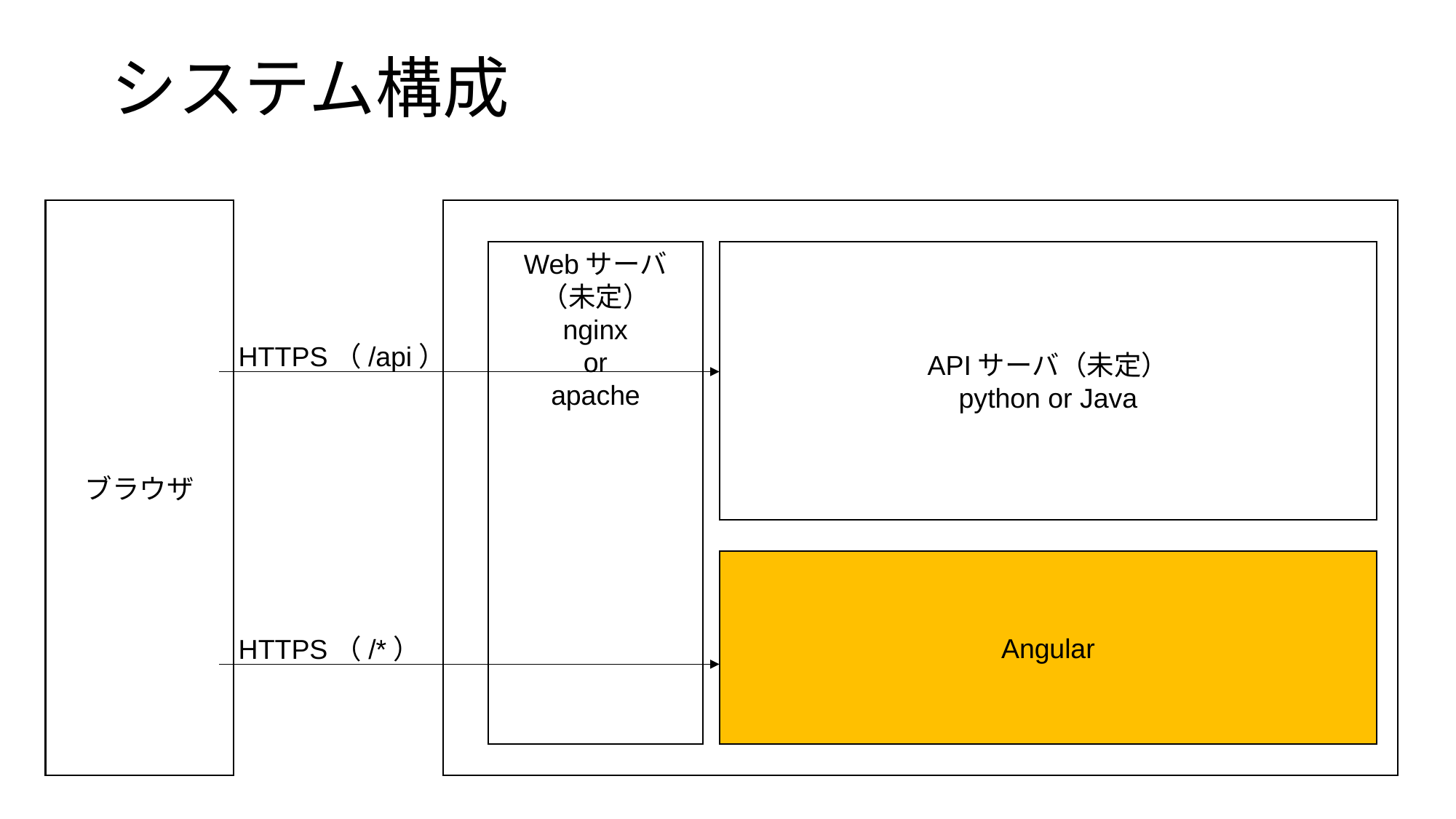

# システム構成
ブラウザ
APIサーバ（未定）
python or Java
Webサーバ
（未定）
nginx
or
apache
APIサーバ（未定）
python or Java
HTTPS（/api）
Angular
HTTPS（/*）